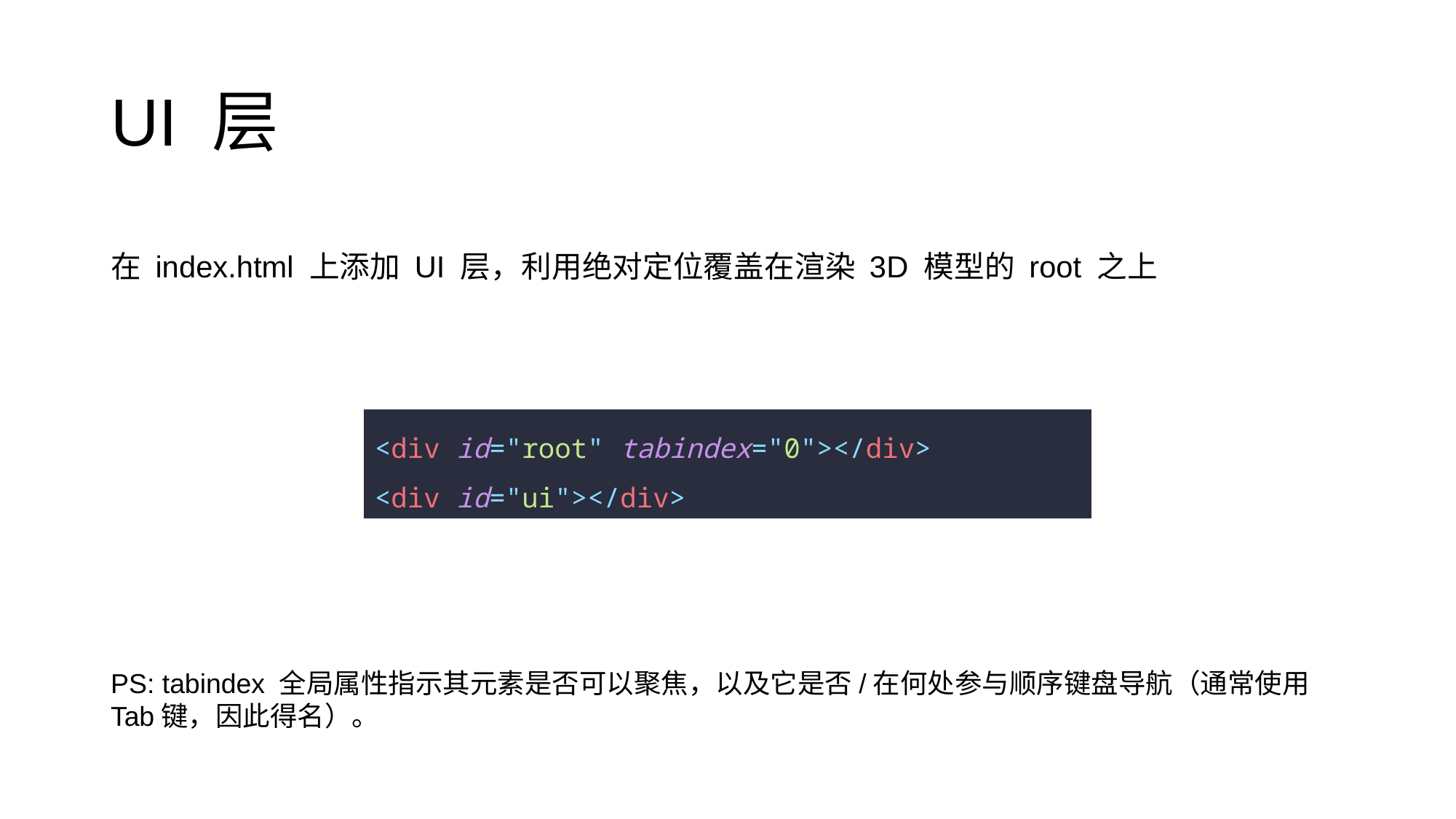

# UI 层
在 index.html 上添加 UI 层，利用绝对定位覆盖在渲染 3D 模型的 root 之上
<div id="root" tabindex="0"></div>
<div id="ui"></div>
PS: tabindex 全局属性指示其元素是否可以聚焦，以及它是否/在何处参与顺序键盘导航（通常使用Tab键，因此得名）。